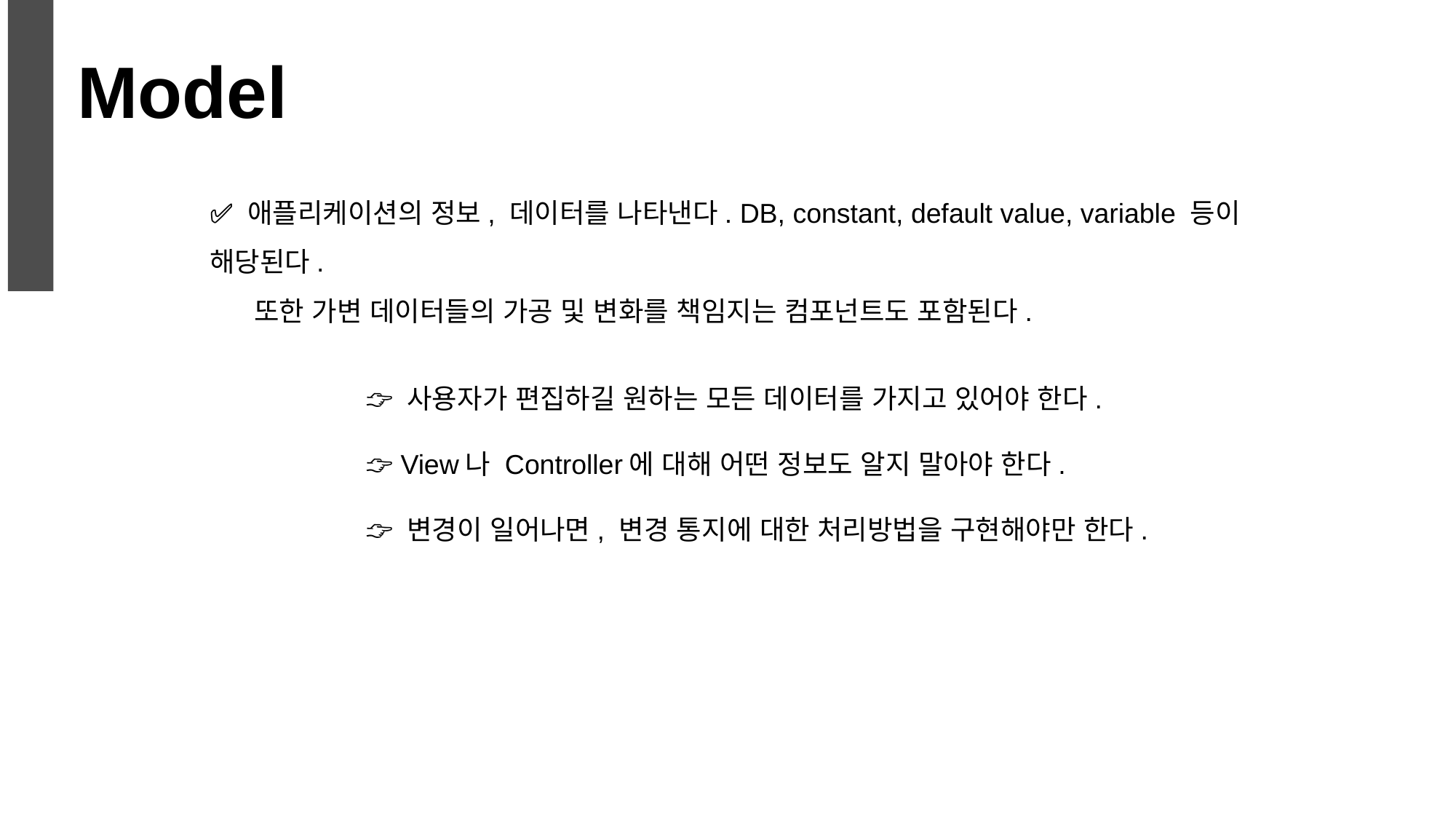

# Model
✅ 애플리케이션의 정보, 데이터를 나타낸다. DB, constant, default value, variable 등이 해당된다.
     또한 가변 데이터들의 가공 및 변화를 책임지는 컴포넌트도 포함된다.
👉 사용자가 편집하길 원하는 모든 데이터를 가지고 있어야 한다.
👉 View나 Controller에 대해 어떤 정보도 알지 말아야 한다.
👉 변경이 일어나면, 변경 통지에 대한 처리방법을 구현해야만 한다.